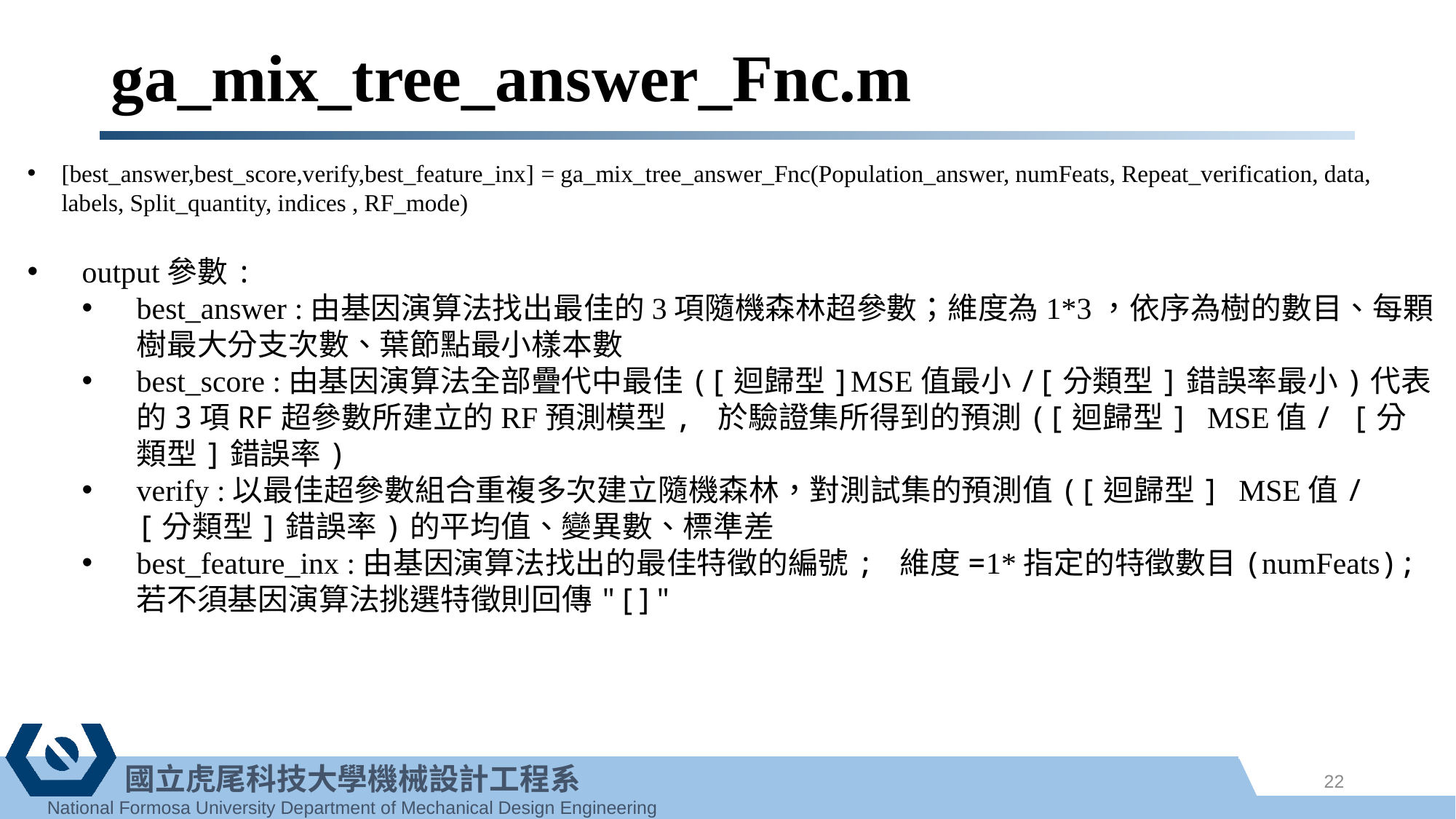

# ga_mix_tree_answer_Fnc.m
[best_answer,best_score,verify,best_feature_inx] = ga_mix_tree_answer_Fnc(Population_answer, numFeats, Repeat_verification, data, labels, Split_quantity, indices , RF_mode)

output參數:
best_answer :由基因演算法找出最佳的3項隨機森林超參數；維度為1*3，依序為樹的數目、每顆樹最大分支次數、葉節點最小樣本數
best_score :由基因演算法全部疊代中最佳([迴歸型]MSE值最小/[分類型]錯誤率最小)代表的3項RF超參數所建立的RF預測模型, 於驗證集所得到的預測([迴歸型] MSE值/ [分類型]錯誤率)
verify :以最佳超參數組合重複多次建立隨機森林，對測試集的預測值([迴歸型] MSE值/ [分類型]錯誤率)的平均值、變異數、標準差
best_feature_inx :由基因演算法找出的最佳特徵的編號; 維度=1*指定的特徵數目(numFeats); 若不須基因演算法挑選特徵則回傳"[]"

22